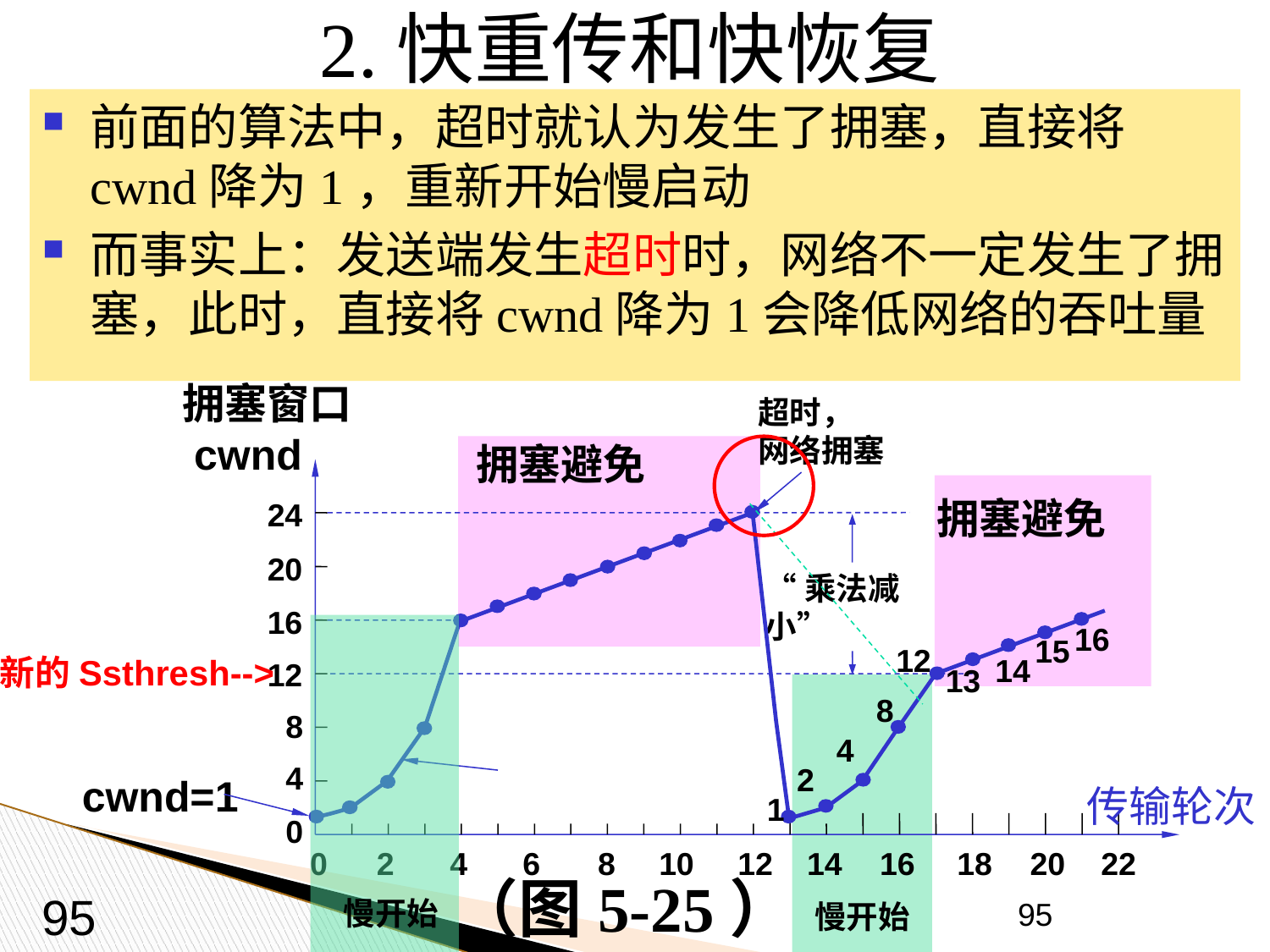

# 2.快重传和快恢复
前面的算法中，超时就认为发生了拥塞，直接将cwnd降为1，重新开始慢启动
而事实上：发送端发生超时时，网络不一定发生了拥塞，此时，直接将cwnd降为1会降低网络的吞吐量

拥塞窗口
 cwnd
超时，
网络拥塞
拥塞避免

拥塞避免
24

20

“乘法减小”

16

16

15

12

新的Ssthresh-->
14
12

13

8
8

4

4
2

cwnd=1

传输轮次

1

0

0
2
4
6
8
10
12
14
16
18
20
22
（图5-25）
慢开始
95
慢开始
95